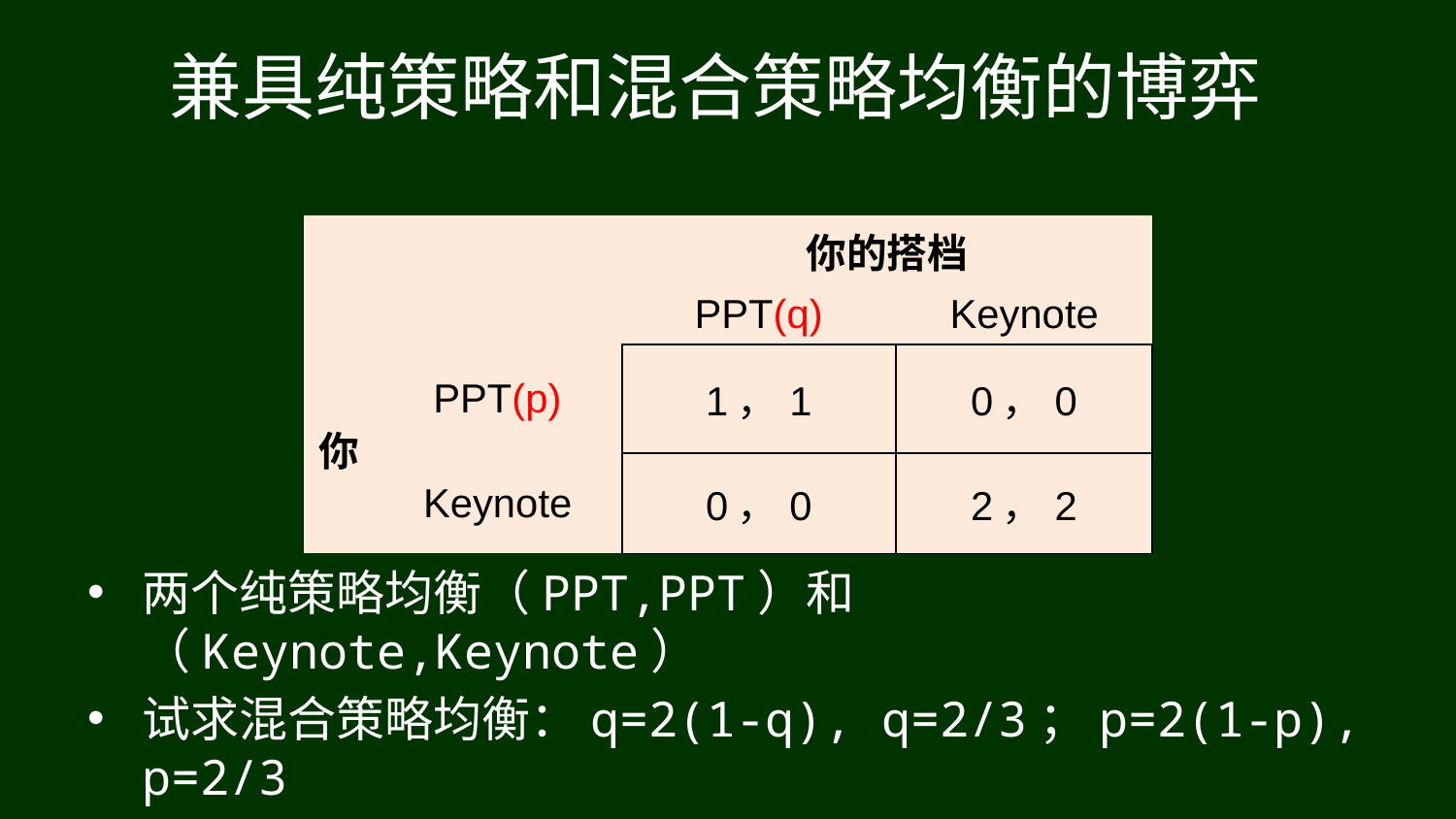

# 兼具纯策略和混合策略均衡的博弈
|  |  | 你的搭档 |  |
| --- | --- | --- | --- |
|  |  | PPT(q) | Keynote |
| 你 | PPT(p) | 1，1 | 0，0 |
|  | Keynote | 0，0 | 2，2 |
两个纯策略均衡（PPT,PPT）和（Keynote,Keynote）
试求混合策略均衡：q=2(1-q), q=2/3；p=2(1-p), p=2/3